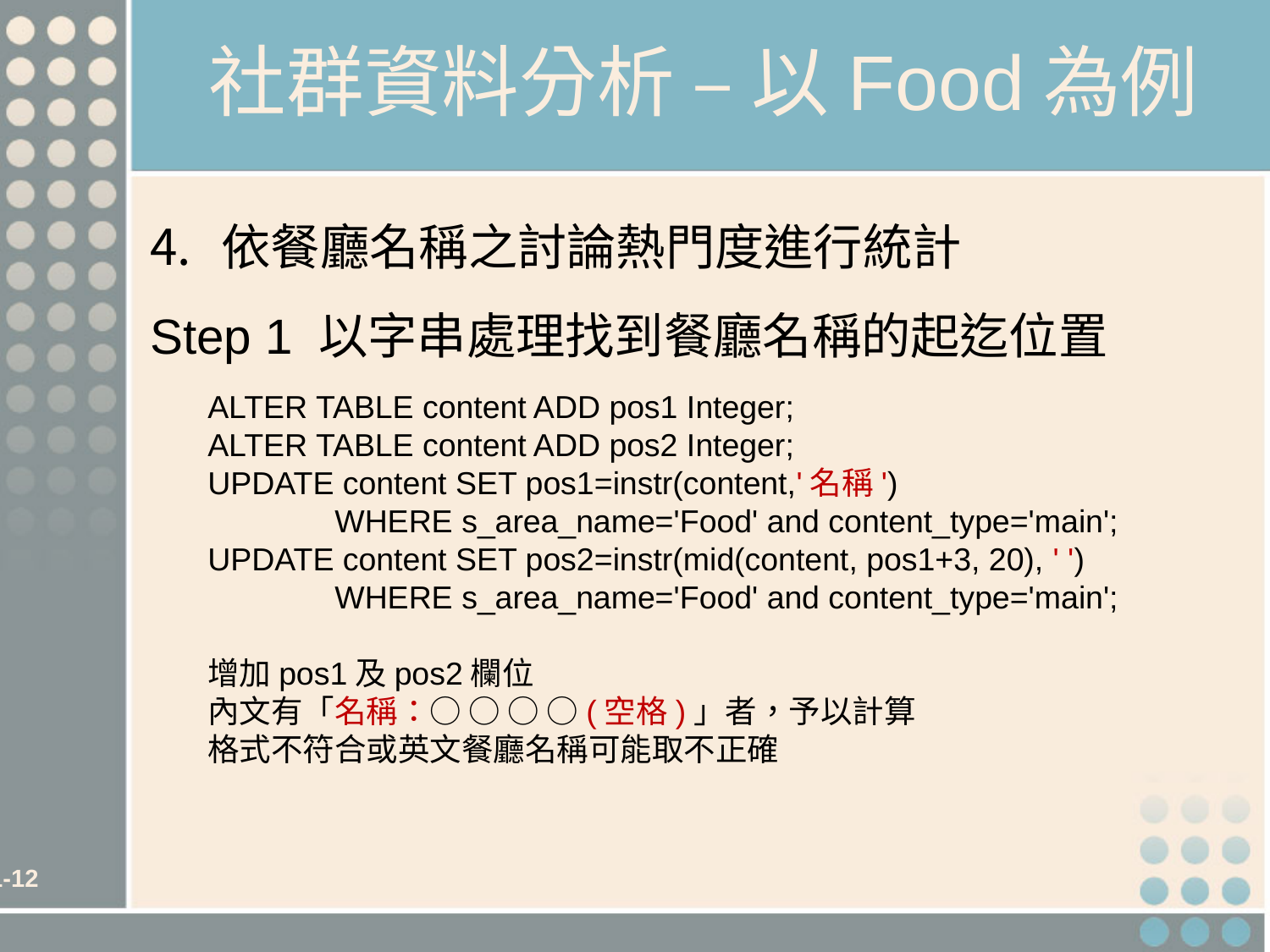

# 社群資料分析 – 以Food為例
依餐廳名稱之討論熱門度進行統計
Step 1 以字串處理找到餐廳名稱的起迄位置

ALTER TABLE content ADD pos1 Integer;
ALTER TABLE content ADD pos2 Integer;
UPDATE content SET pos1=instr(content,'名稱')
	WHERE s_area_name='Food' and content_type='main';
UPDATE content SET pos2=instr(mid(content, pos1+3, 20), ' ')
	WHERE s_area_name='Food' and content_type='main';

增加pos1及pos2欄位
內文有「名稱：○ ○ ○ ○(空格)」者，予以計算
格式不符合或英文餐廳名稱可能取不正確